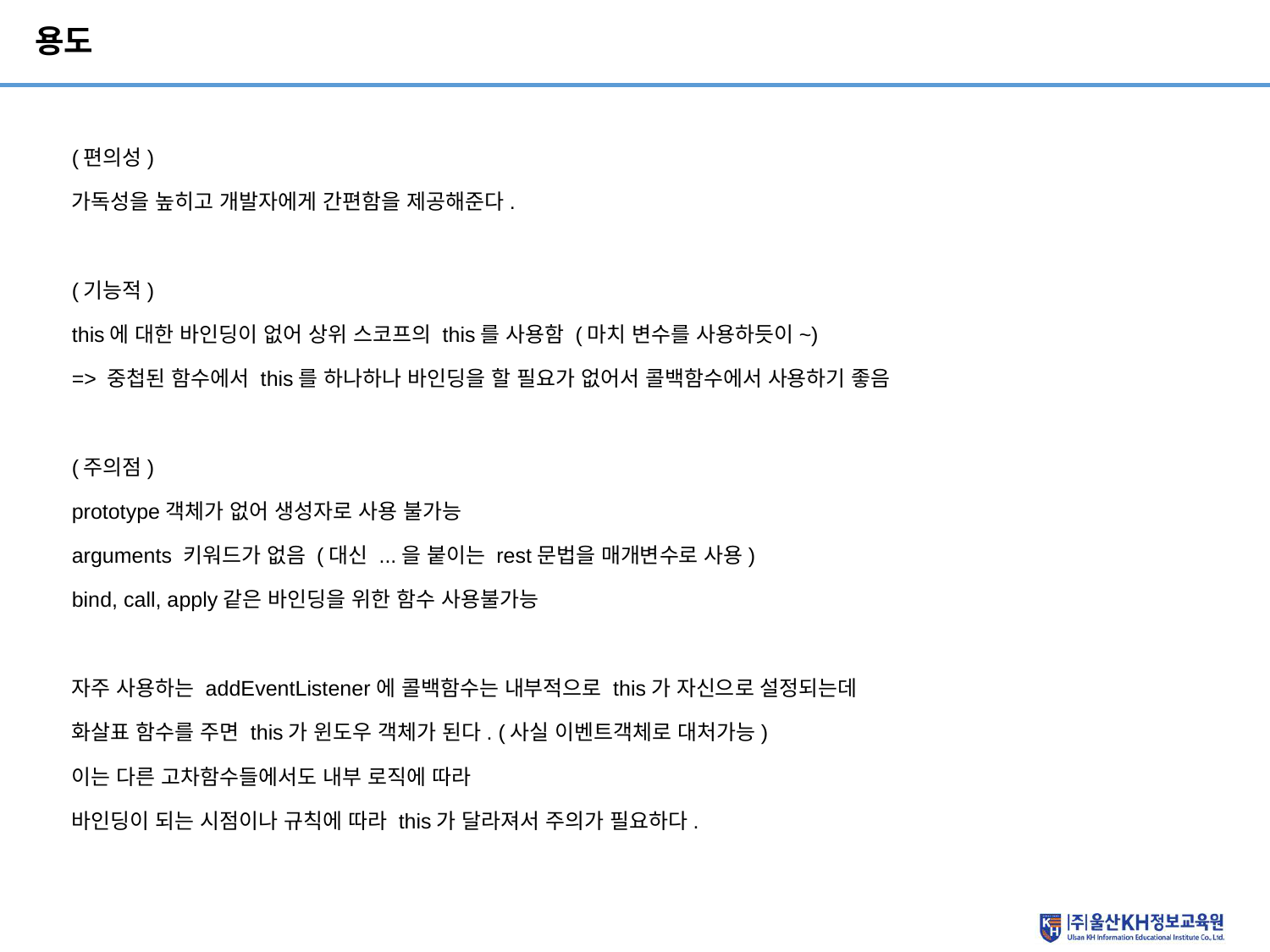

# 용도

(편의성)
가독성을 높히고 개발자에게 간편함을 제공해준다.

(기능적)
this에 대한 바인딩이 없어 상위 스코프의 this를 사용함 (마치 변수를 사용하듯이~)
=> 중첩된 함수에서 this를 하나하나 바인딩을 할 필요가 없어서 콜백함수에서 사용하기 좋음

(주의점)
prototype객체가 없어 생성자로 사용 불가능
arguments 키워드가 없음 (대신 ...을 붙이는 rest문법을 매개변수로 사용)
bind, call, apply같은 바인딩을 위한 함수 사용불가능

자주 사용하는 addEventListener에 콜백함수는 내부적으로 this가 자신으로 설정되는데
화살표 함수를 주면 this가 윈도우 객체가 된다. (사실 이벤트객체로 대처가능)
이는 다른 고차함수들에서도 내부 로직에 따라
바인딩이 되는 시점이나 규칙에 따라 this가 달라져서 주의가 필요하다.